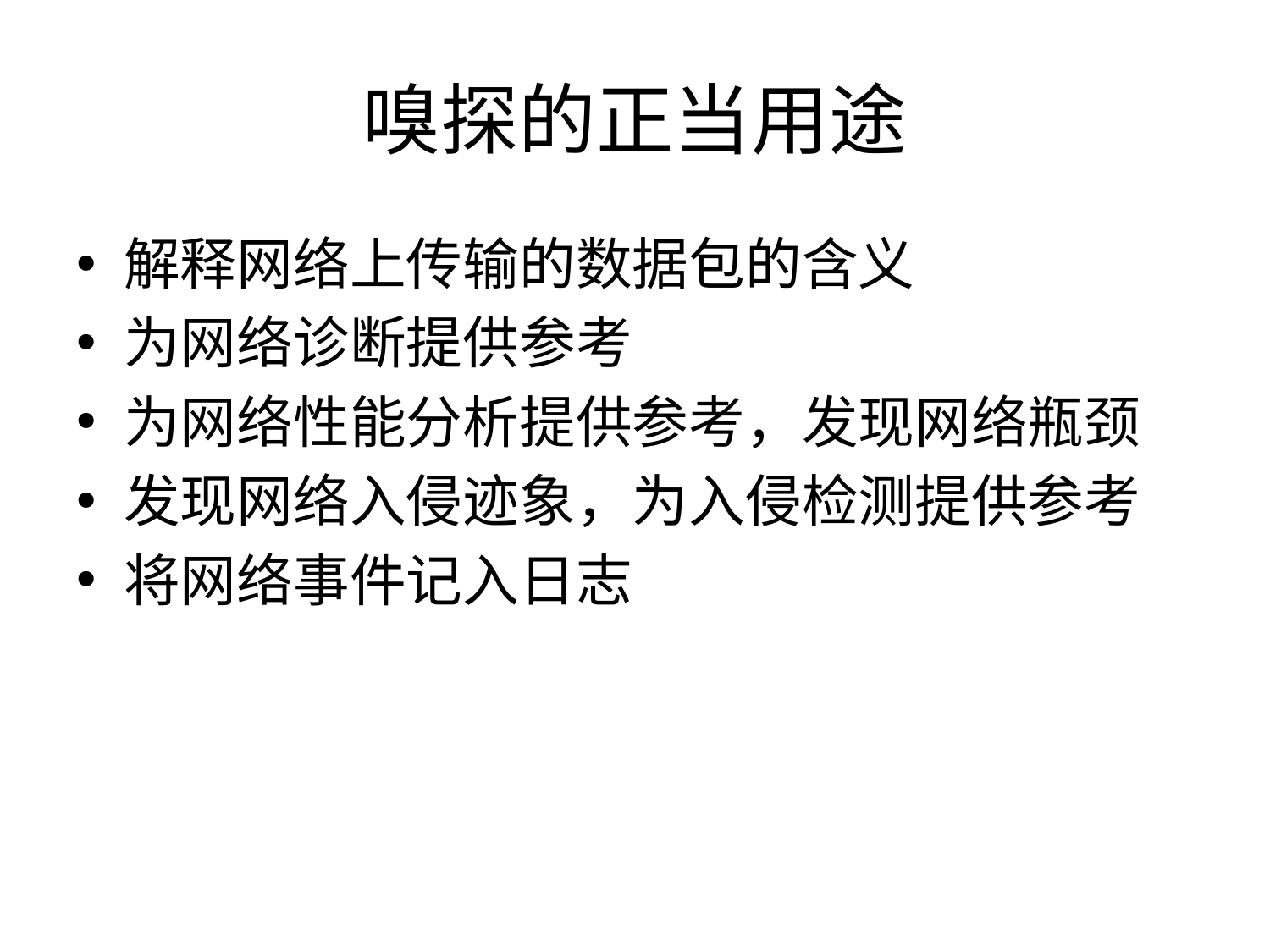

# 嗅探的正当用途
解释网络上传输的数据包的含义
为网络诊断提供参考
为网络性能分析提供参考，发现网络瓶颈
发现网络入侵迹象，为入侵检测提供参考
将网络事件记入日志